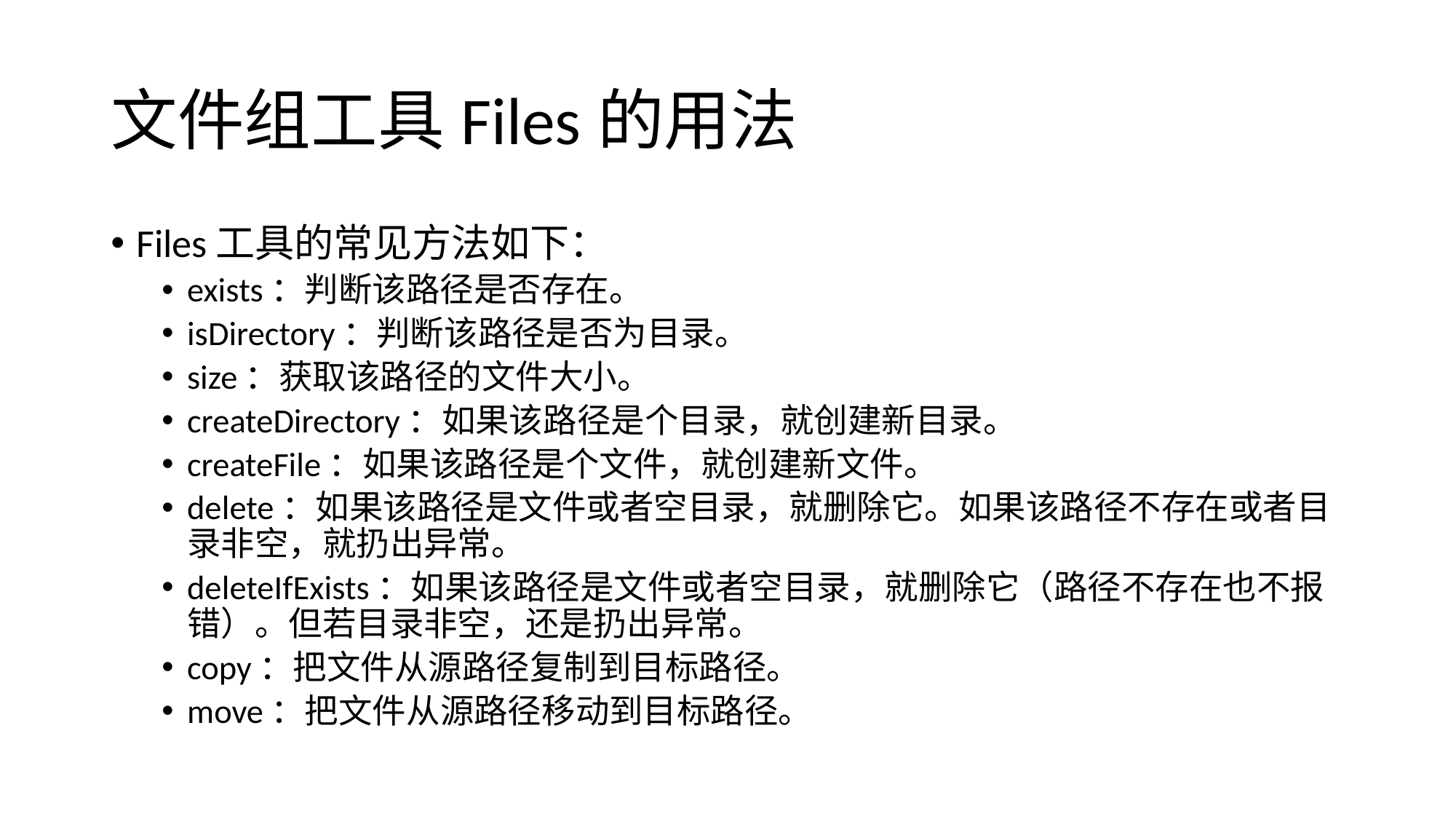

# 文件组工具Files的用法
Files工具的常见方法如下：
exists：判断该路径是否存在。
isDirectory：判断该路径是否为目录。
size：获取该路径的文件大小。
createDirectory：如果该路径是个目录，就创建新目录。
createFile：如果该路径是个文件，就创建新文件。
delete：如果该路径是文件或者空目录，就删除它。如果该路径不存在或者目录非空，就扔出异常。
deleteIfExists：如果该路径是文件或者空目录，就删除它（路径不存在也不报错）。但若目录非空，还是扔出异常。
copy：把文件从源路径复制到目标路径。
move：把文件从源路径移动到目标路径。